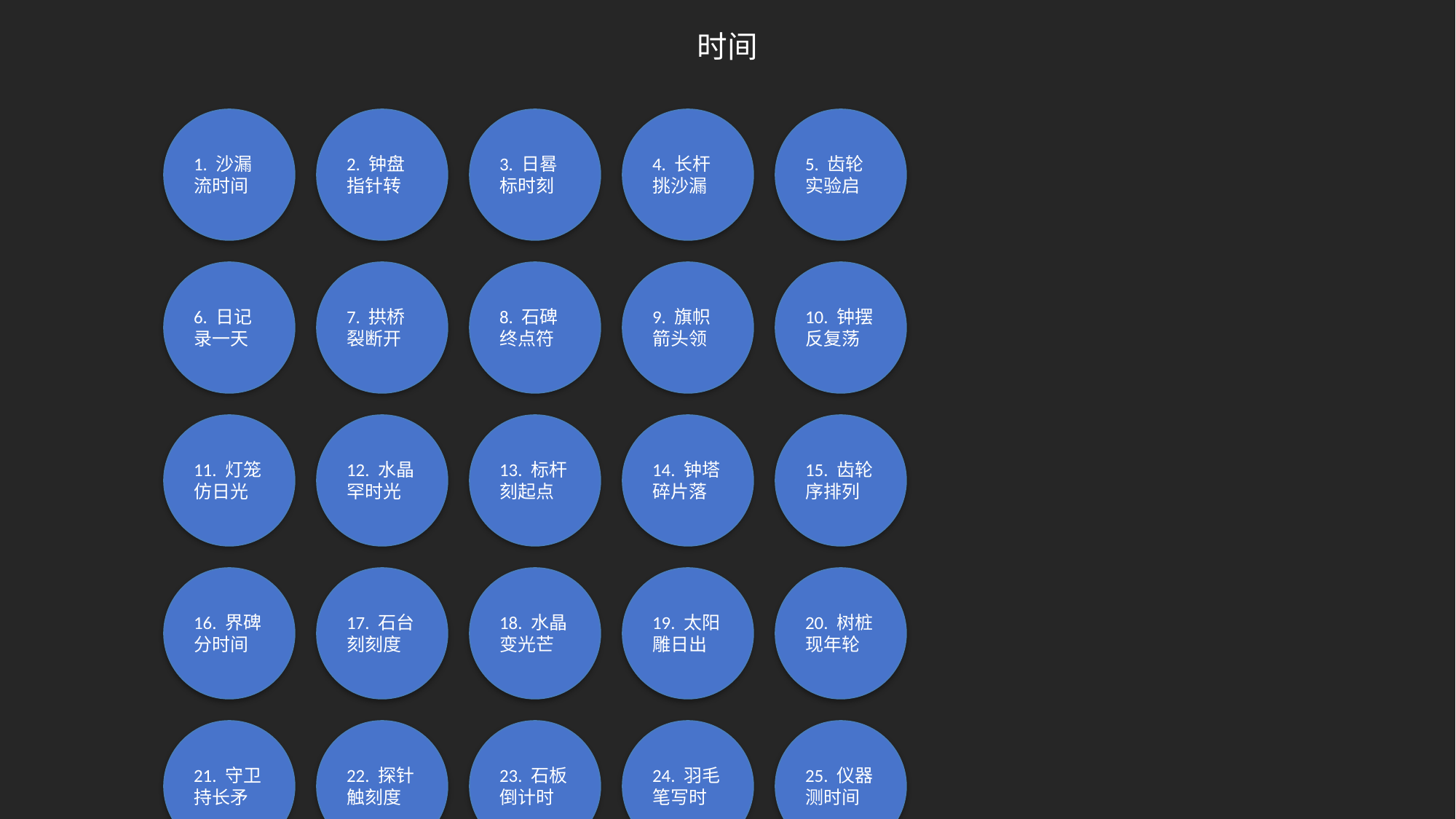

时间
1. 沙漏流时间
2. 钟盘指针转
3. 日晷标时刻
4. 长杆挑沙漏
5. 齿轮实验启
6. 日记录一天
7. 拱桥裂断开
8. 石碑终点符
9. 旗帜箭头领
10. 钟摆反复荡
11. 灯笼仿日光
12. 水晶罕时光
13. 标杆刻起点
14. 钟塔碎片落
15. 齿轮序排列
16. 界碑分时间
17. 石台刻刻度
18. 水晶变光芒
19. 太阳雕日出
20. 树桩现年轮
21. 守卫持长矛
22. 探针触刻度
23. 石板倒计时
24. 羽毛笔写时
25. 仪器测时间